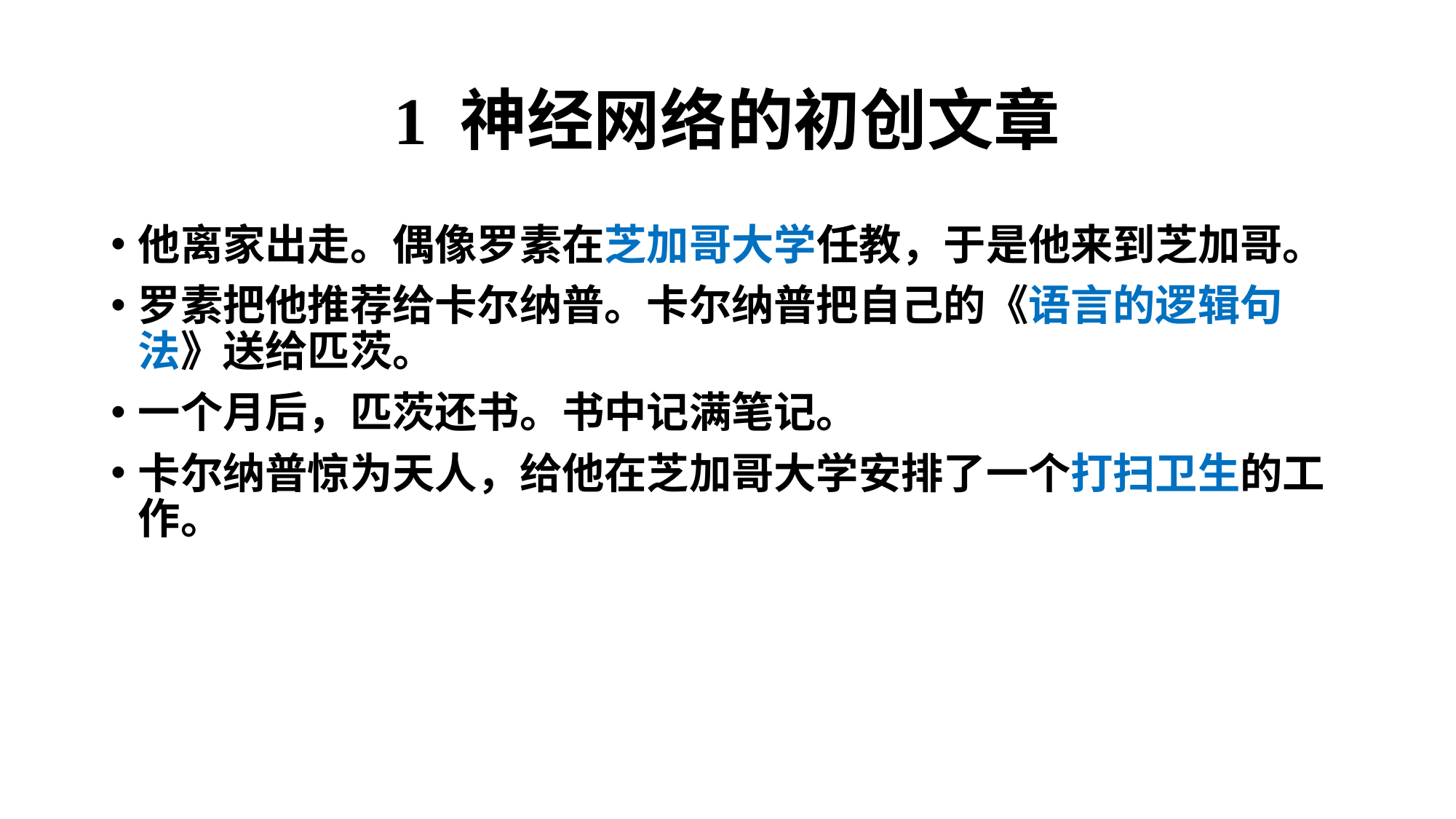

# 1 神经网络的初创文章
他离家出走。偶像罗素在芝加哥大学任教，于是他来到芝加哥。
罗素把他推荐给卡尔纳普。卡尔纳普把自己的《语言的逻辑句法》送给匹茨。
一个月后，匹茨还书。书中记满笔记。
卡尔纳普惊为天人，给他在芝加哥大学安排了一个打扫卫生的工作。